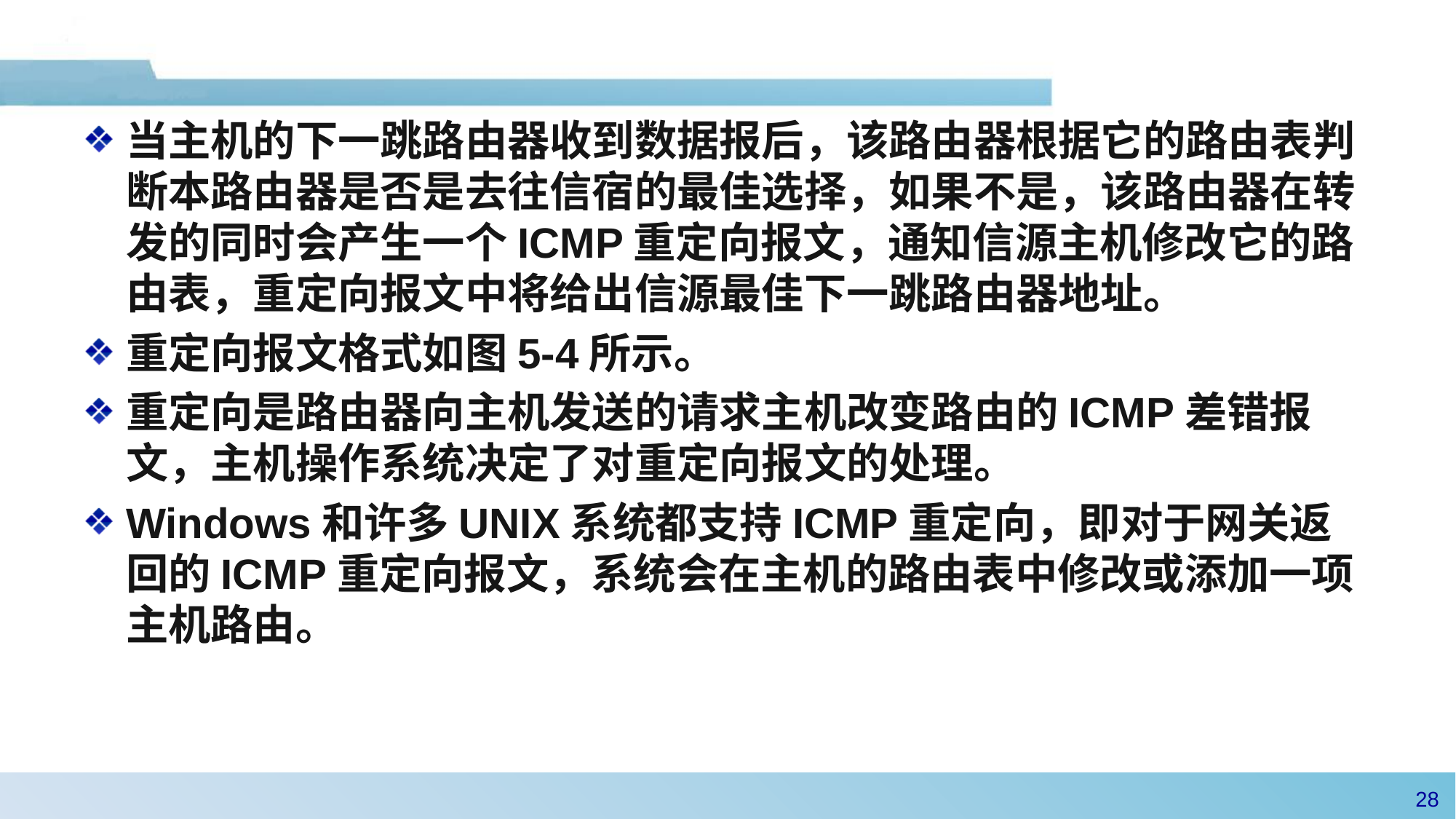

当主机的下一跳路由器收到数据报后，该路由器根据它的路由表判断本路由器是否是去往信宿的最佳选择，如果不是，该路由器在转发的同时会产生一个ICMP重定向报文，通知信源主机修改它的路由表，重定向报文中将给出信源最佳下一跳路由器地址。
重定向报文格式如图5-4所示。
重定向是路由器向主机发送的请求主机改变路由的ICMP差错报文，主机操作系统决定了对重定向报文的处理。
Windows和许多UNIX系统都支持ICMP重定向，即对于网关返回的ICMP重定向报文，系统会在主机的路由表中修改或添加一项主机路由。
28